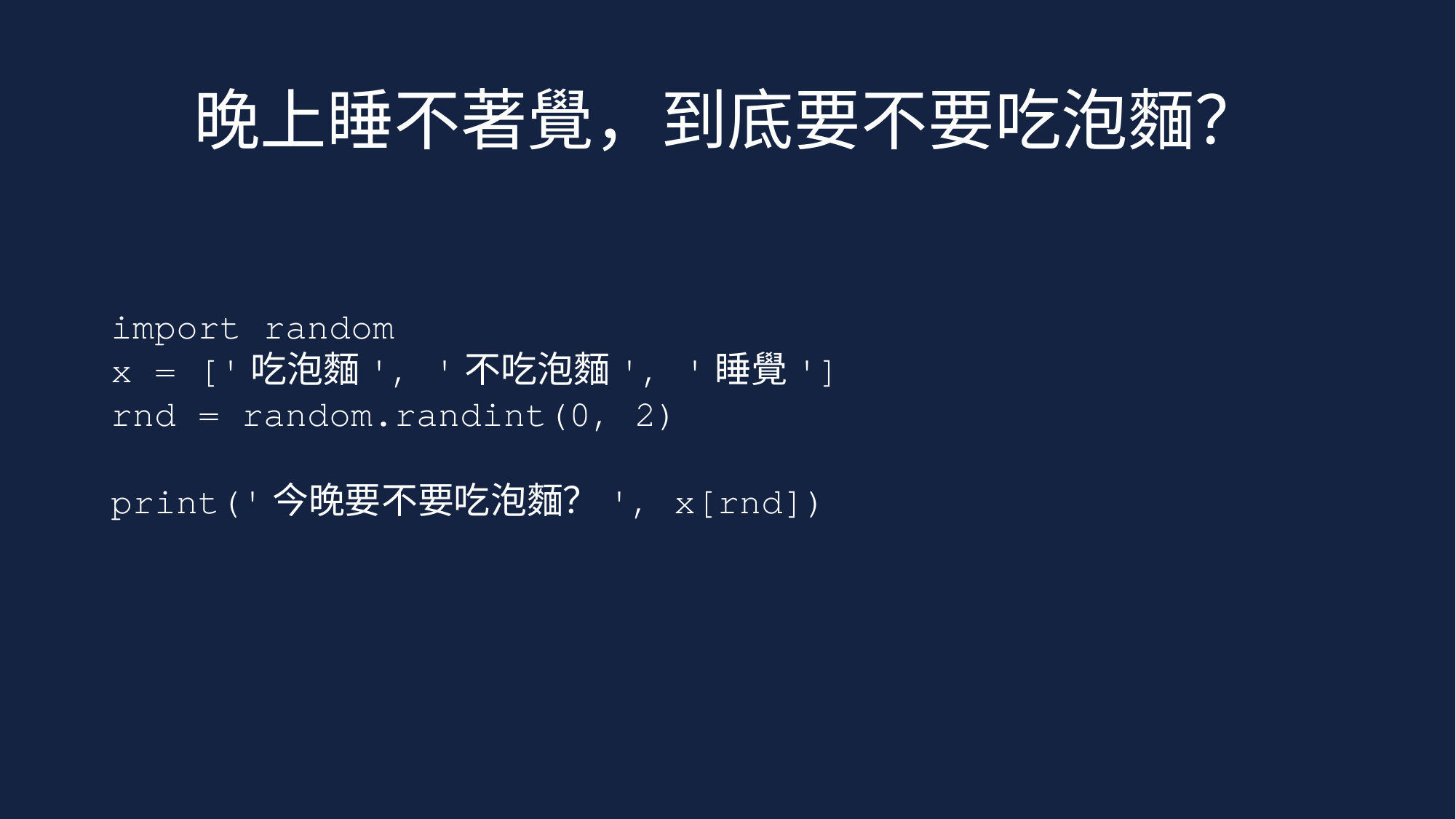

# 晚上睡不著覺，到底要不要吃泡麵？
import random
x = ['吃泡麵', '不吃泡麵', '睡覺']
rnd = random.randint(0, 2)
print('今晚要不要吃泡麵？', x[rnd])